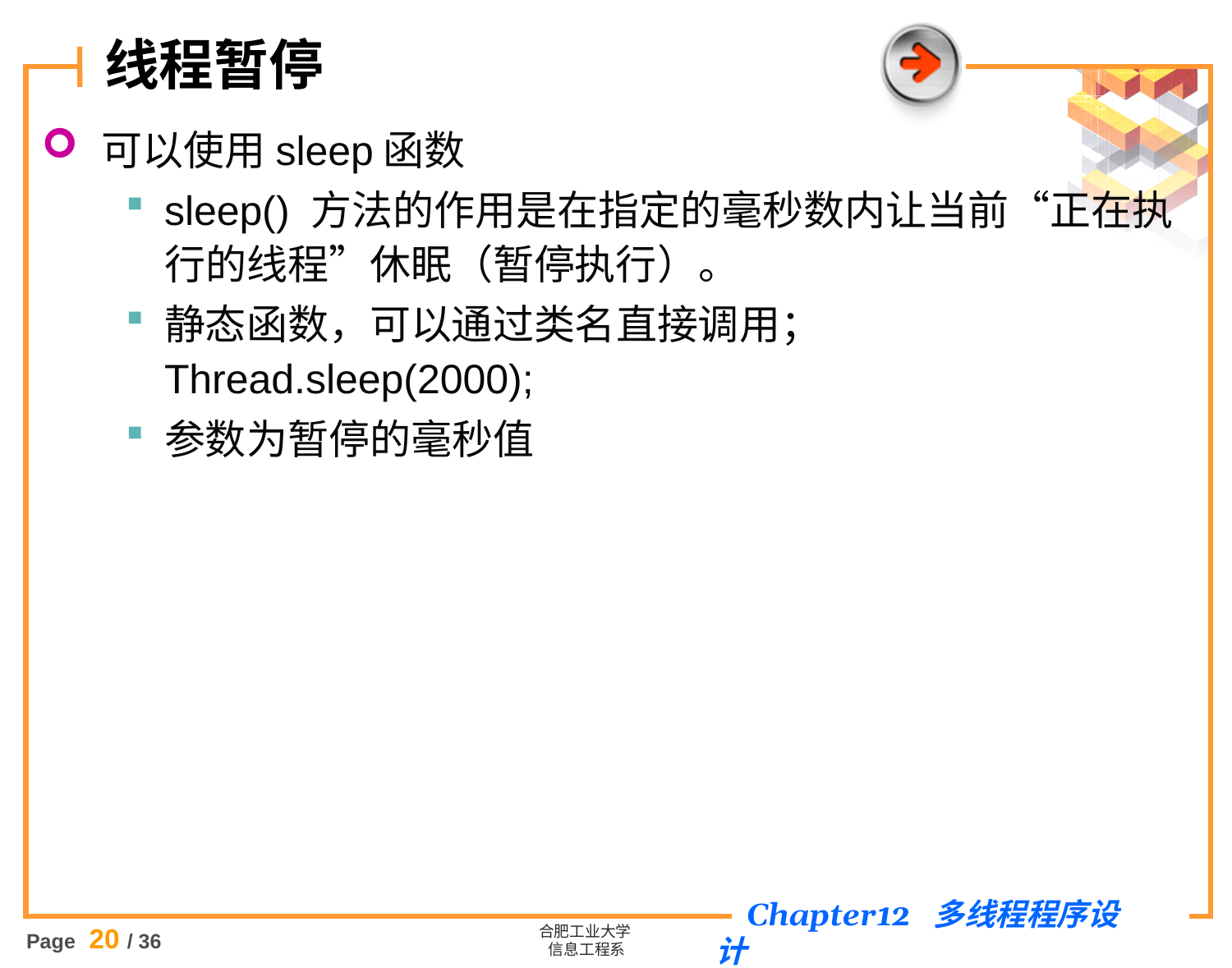

# 线程暂停
可以使用sleep函数
sleep() 方法的作用是在指定的毫秒数内让当前“正在执行的线程”休眠（暂停执行）。
静态函数，可以通过类名直接调用；	Thread.sleep(2000);
参数为暂停的毫秒值